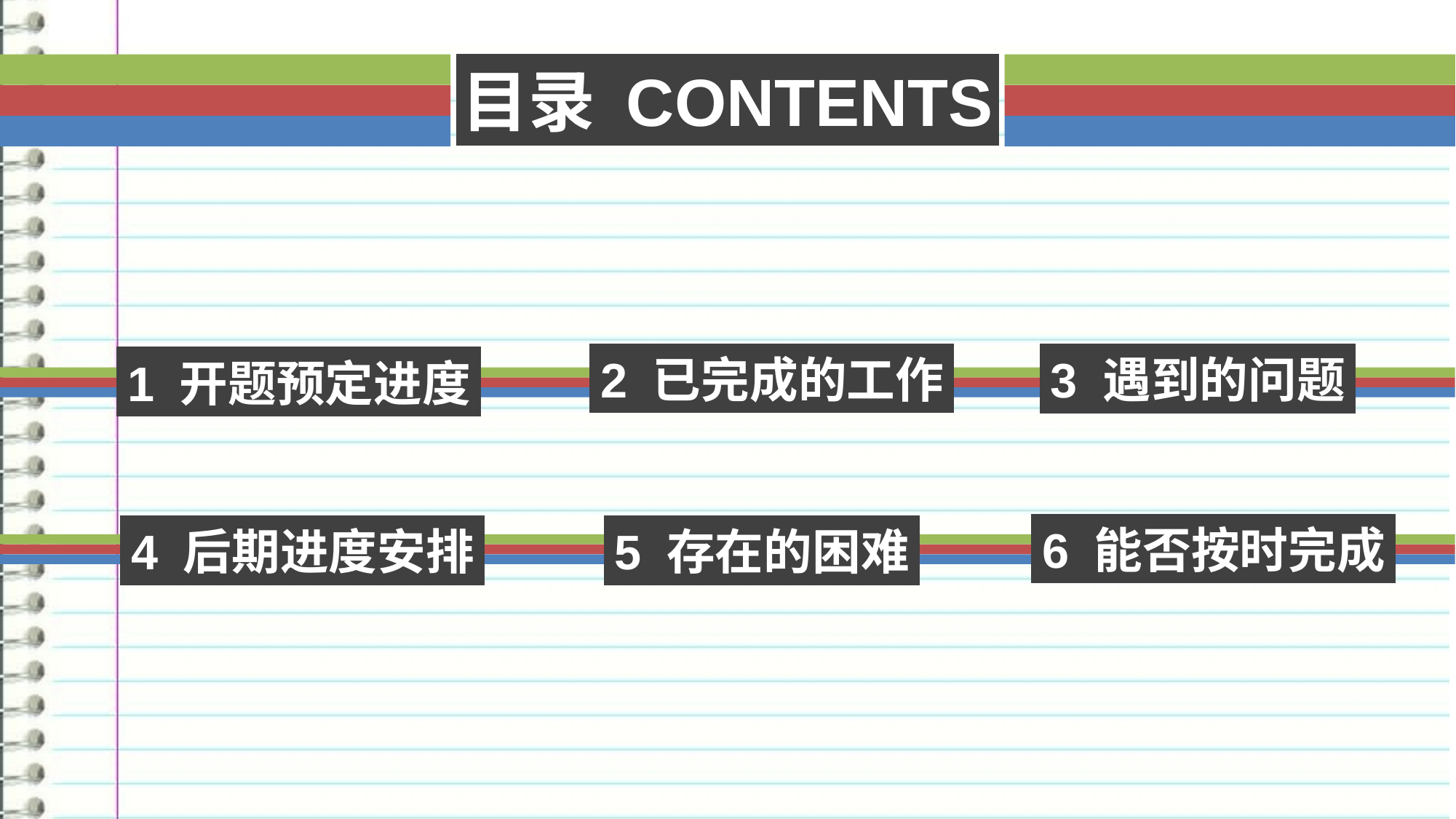

目录 CONTENTS
2 已完成的工作
3 遇到的问题
1 开题预定进度
6 能否按时完成
4 后期进度安排
5 存在的困难